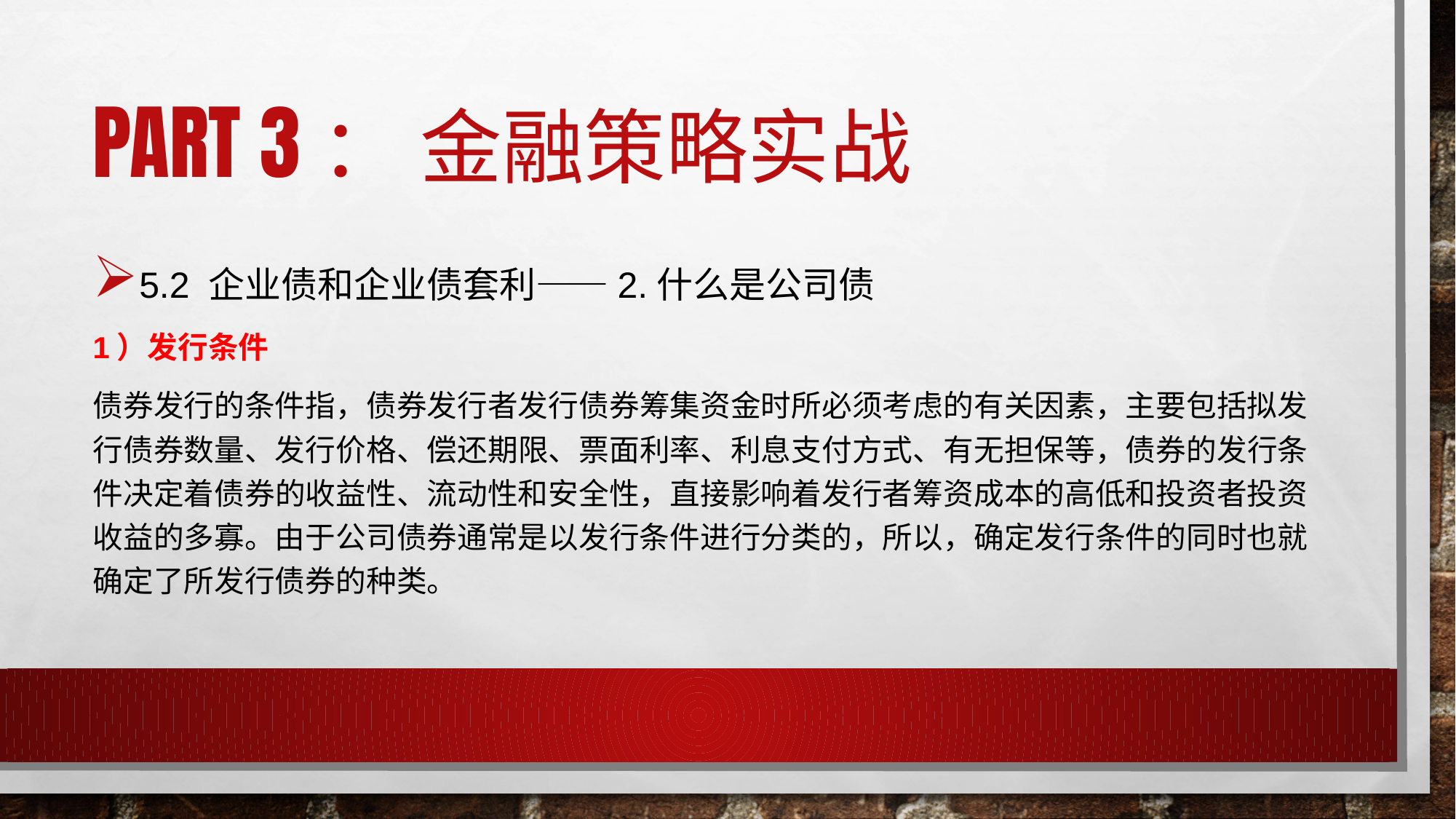

# Part 3： 金融策略实战
5.2 企业债和企业债套利——2.什么是公司债
1）发行条件
债券发行的条件指，债券发行者发行债券筹集资金时所必须考虑的有关因素，主要包括拟发行债券数量、发行价格、偿还期限、票面利率、利息支付方式、有无担保等，债券的发行条件决定着债券的收益性、流动性和安全性，直接影响着发行者筹资成本的高低和投资者投资收益的多寡。由于公司债券通常是以发行条件进行分类的，所以，确定发行条件的同时也就确定了所发行债券的种类。